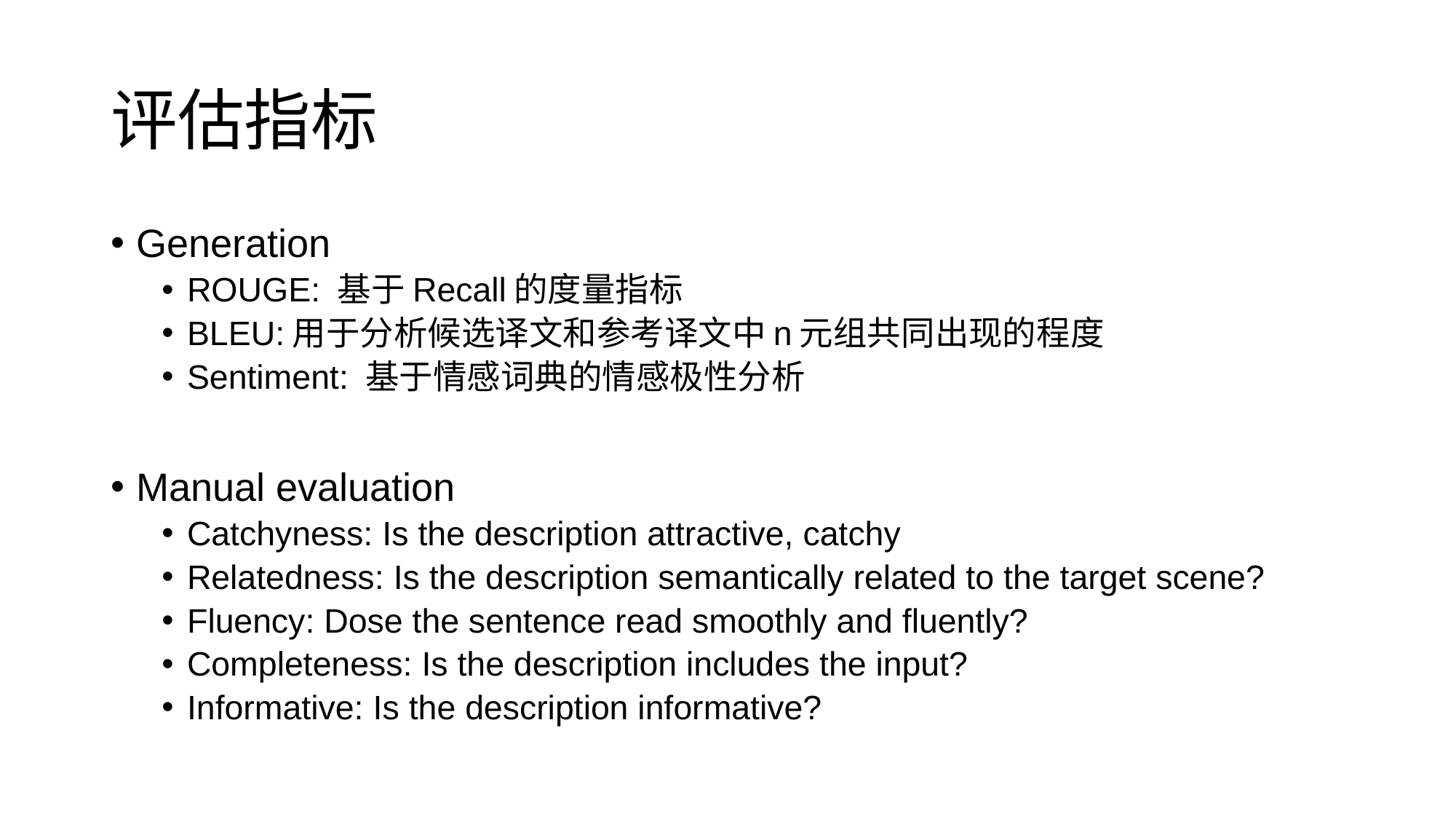

# 评估指标
Generation
ROUGE: 基于Recall的度量指标
BLEU:用于分析候选译文和参考译文中n元组共同出现的程度
Sentiment: 基于情感词典的情感极性分析

Manual evaluation
Catchyness: Is the description attractive, catchy
Relatedness: Is the description semantically related to the target scene?
Fluency: Dose the sentence read smoothly and fluently?
Completeness: Is the description includes the input?
Informative: Is the description informative?